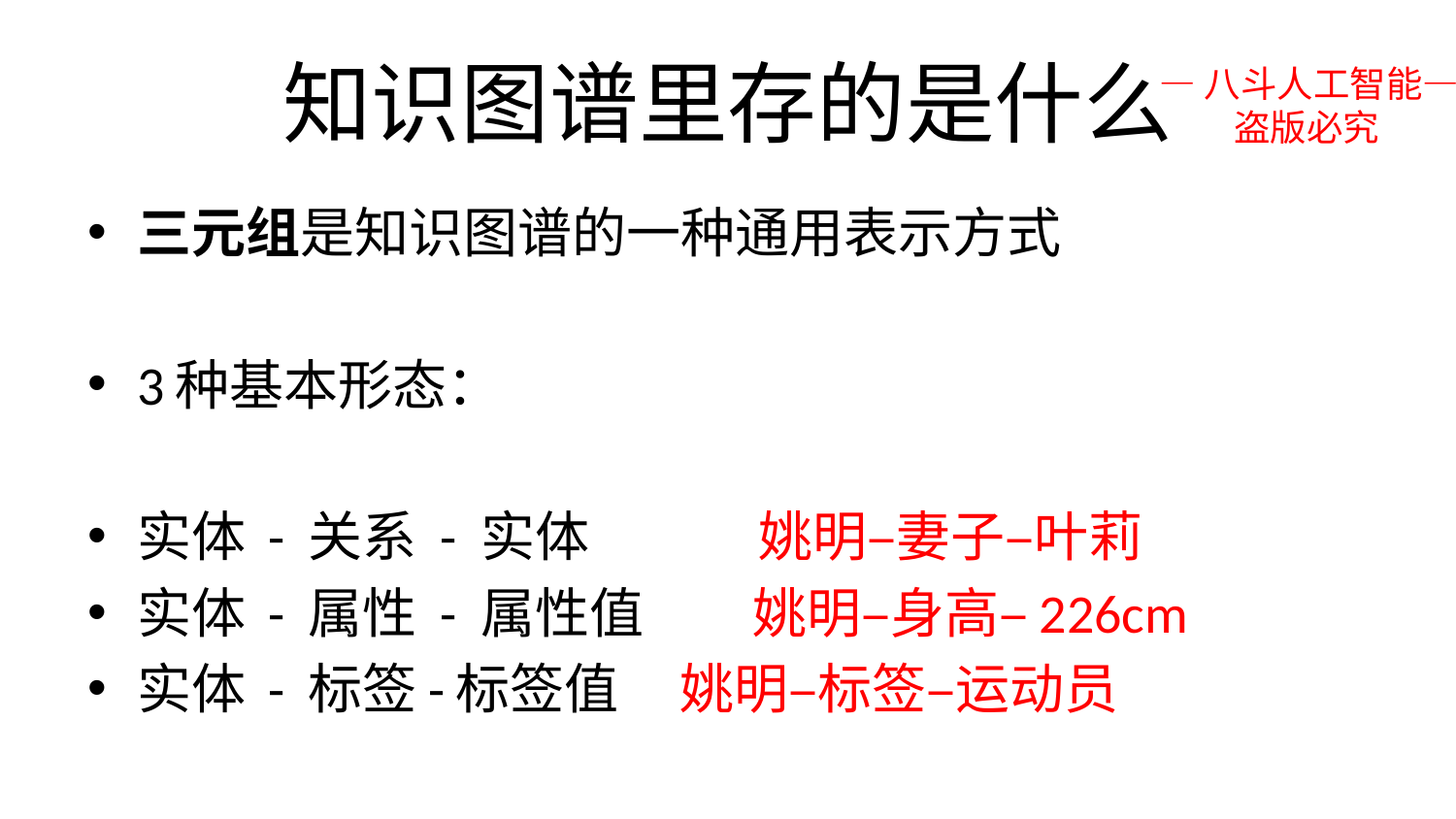

# 知识图谱里存的是什么
—八斗人工智能—
        盗版必究
三元组是知识图谱的一种通用表示方式

3种基本形态：

实体 - 关系 - 实体              姚明–妻子–叶莉
实体 - 属性 - 属性值         姚明–身高–226cm
实体 - 标签-标签值     姚明–标签–运动员